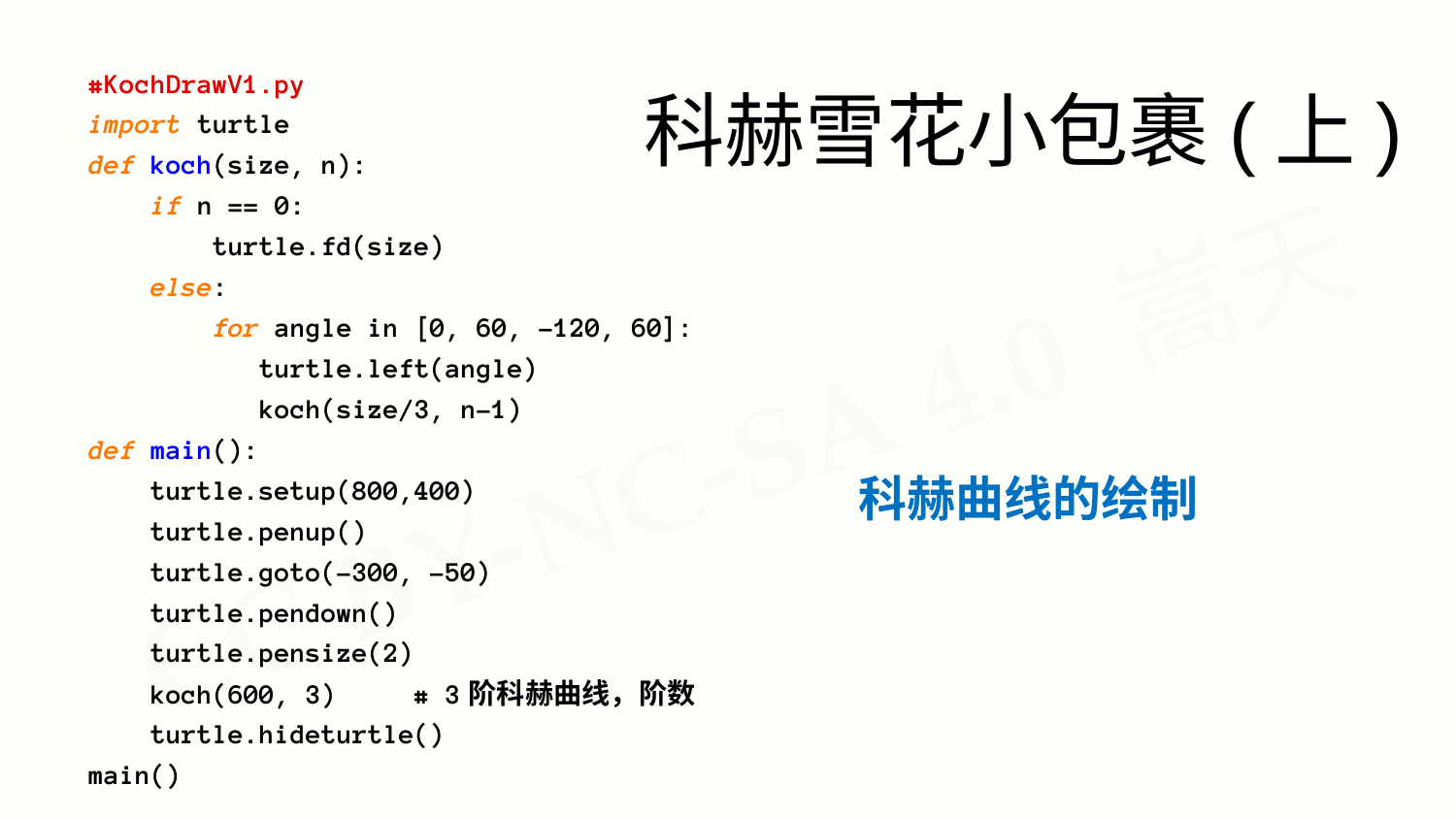

#KochDrawV1.py
import turtle
def koch(size, n):
    if n == 0:
        turtle.fd(size)
    else:
        for angle in [0, 60, -120, 60]:
           turtle.left(angle)
           koch(size/3, n-1)
def main():
    turtle.setup(800,400)
    turtle.penup()
    turtle.goto(-300, -50)
    turtle.pendown()
    turtle.pensize(2)
    koch(600, 3)     # 3阶科赫曲线，阶数
    turtle.hideturtle()
main()
科赫雪花小包裹(上)
科赫曲线的绘制